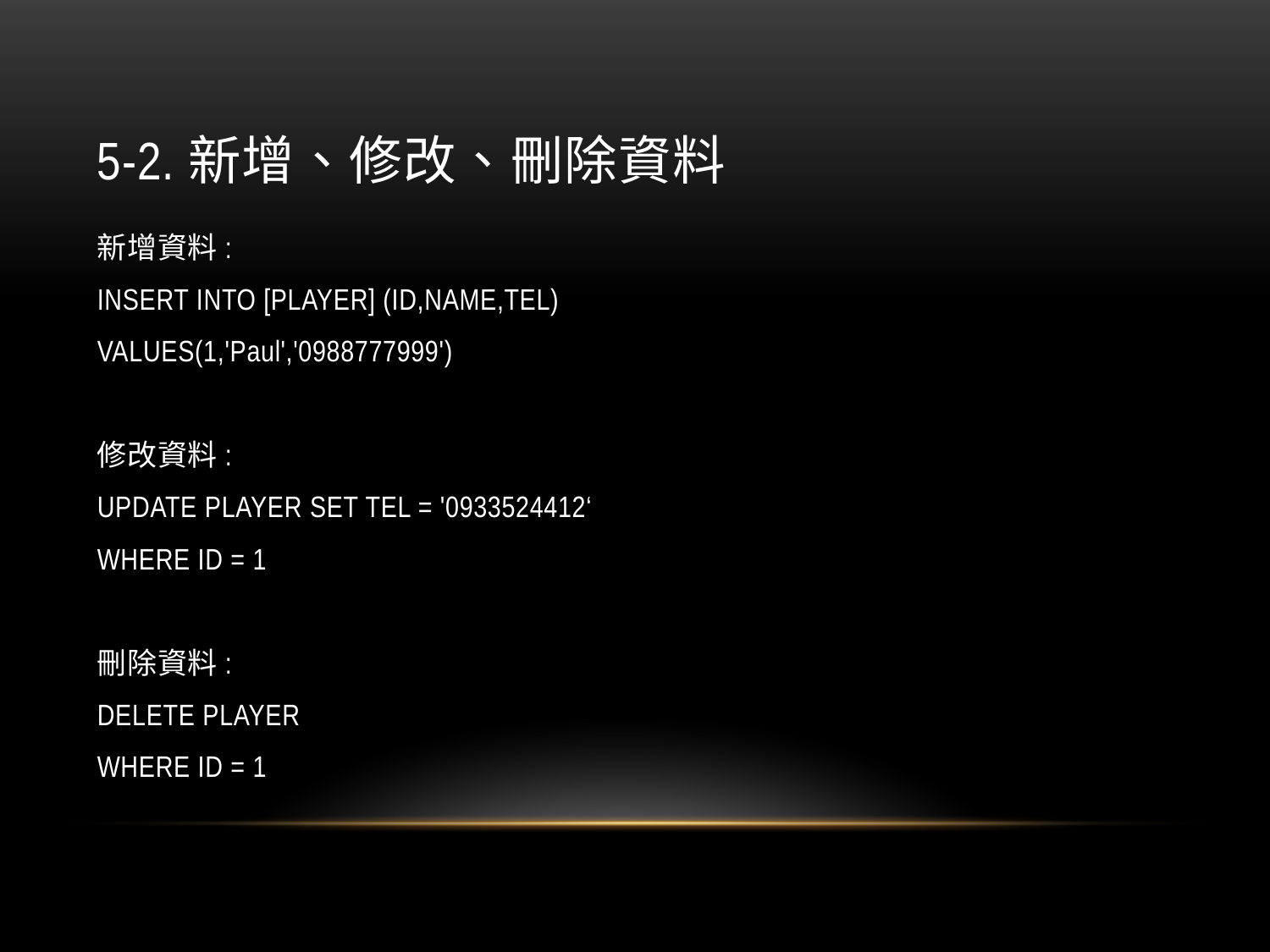

# 5-2.新增、修改、刪除資料
新增資料:
INSERT INTO [PLAYER] (ID,NAME,TEL)
VALUES(1,'Paul','0988777999')

修改資料:
UPDATE PLAYER SET TEL = '0933524412‘
WHERE ID = 1

刪除資料:
DELETE PLAYER
WHERE ID = 1